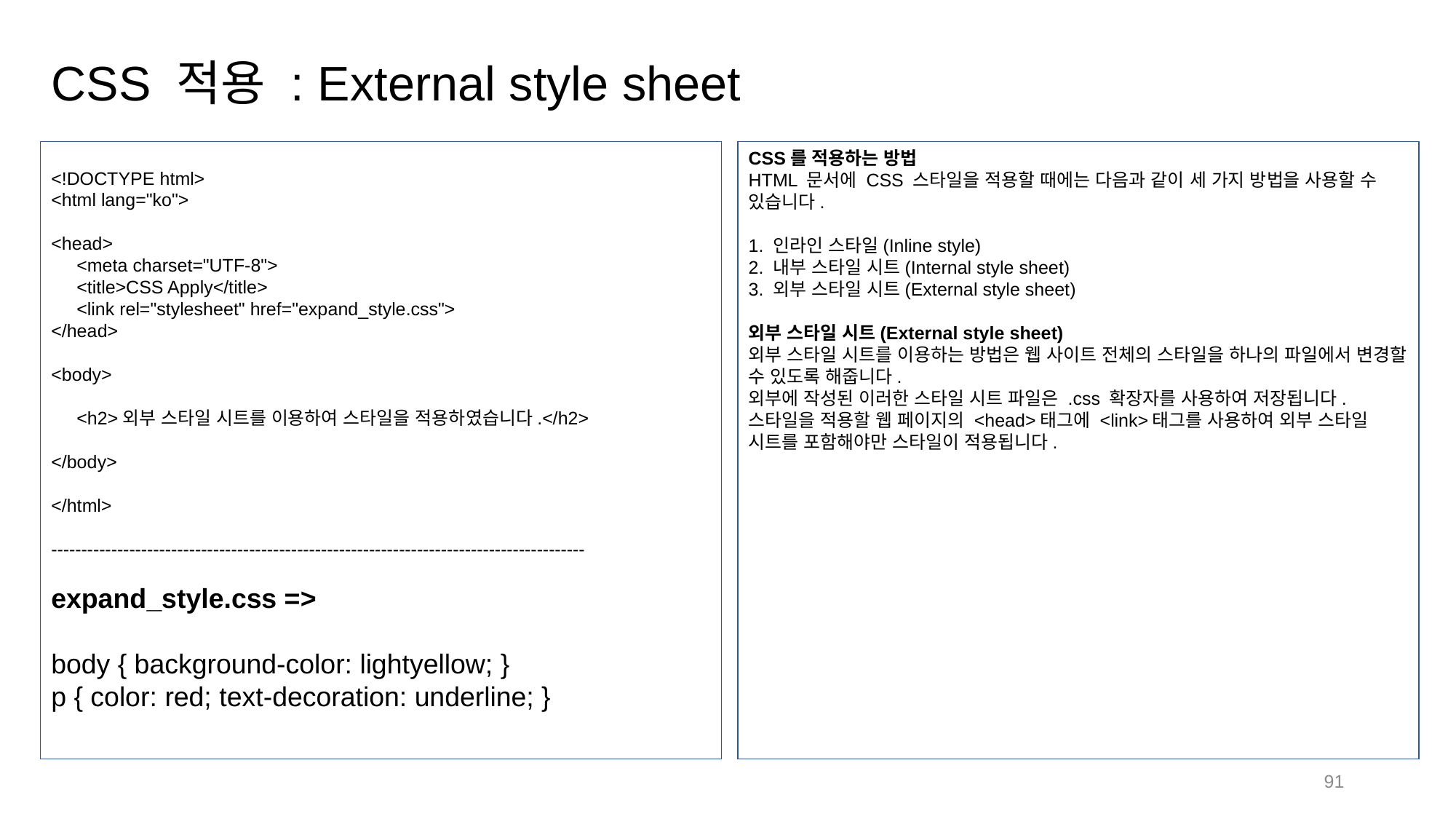

# CSS 적용 : External style sheet
<!DOCTYPE html>
<html lang="ko">

<head>
     <meta charset="UTF-8">
     <title>CSS Apply</title>
     <link rel="stylesheet" href="expand_style.css">
</head>

<body>

     <h2>외부 스타일 시트를 이용하여 스타일을 적용하였습니다.</h2>

</body>

</html>

-----------------------------------------------------------------------------------------

expand_style.css =>

body { background-color: lightyellow; }
p { color: red; text-decoration: underline; }

CSS를 적용하는 방법
HTML 문서에 CSS 스타일을 적용할 때에는 다음과 같이 세 가지 방법을 사용할 수 있습니다.

1. 인라인 스타일(Inline style)
2. 내부 스타일 시트(Internal style sheet)
3. 외부 스타일 시트(External style sheet)

외부 스타일 시트(External style sheet)
외부 스타일 시트를 이용하는 방법은 웹 사이트 전체의 스타일을 하나의 파일에서 변경할 수 있도록 해줍니다.
외부에 작성된 이러한 스타일 시트 파일은 .css 확장자를 사용하여 저장됩니다.
스타일을 적용할 웹 페이지의 <head>태그에 <link>태그를 사용하여 외부 스타일 시트를 포함해야만 스타일이 적용됩니다.

91